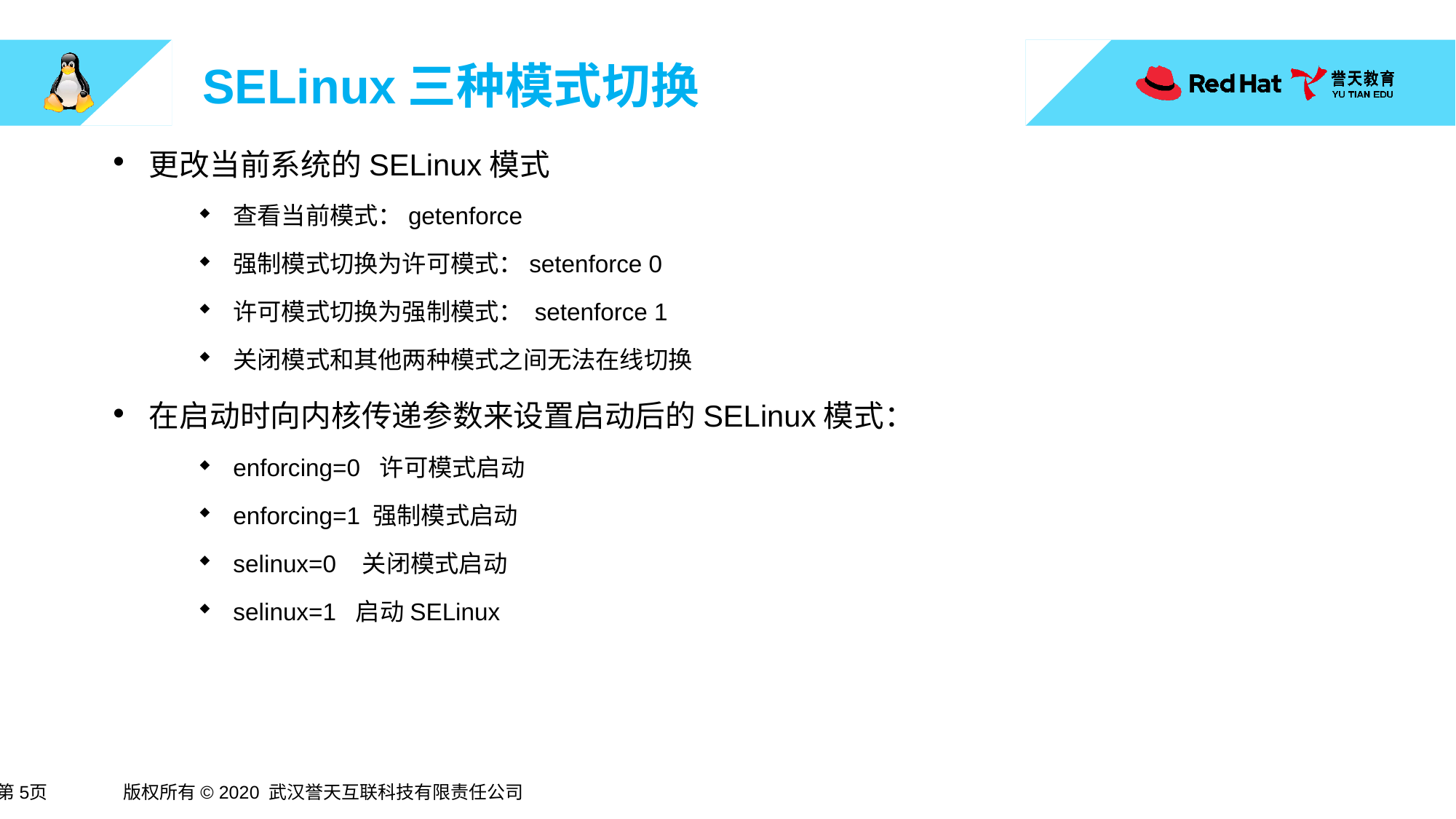

# SELinux三种模式切换
更改当前系统的SELinux模式
查看当前模式：getenforce
强制模式切换为许可模式：setenforce 0
许可模式切换为强制模式： setenforce 1
关闭模式和其他两种模式之间无法在线切换
在启动时向内核传递参数来设置启动后的SELinux模式：
enforcing=0  许可模式启动
enforcing=1 强制模式启动
selinux=0   关闭模式启动
selinux=1  启动SELinux